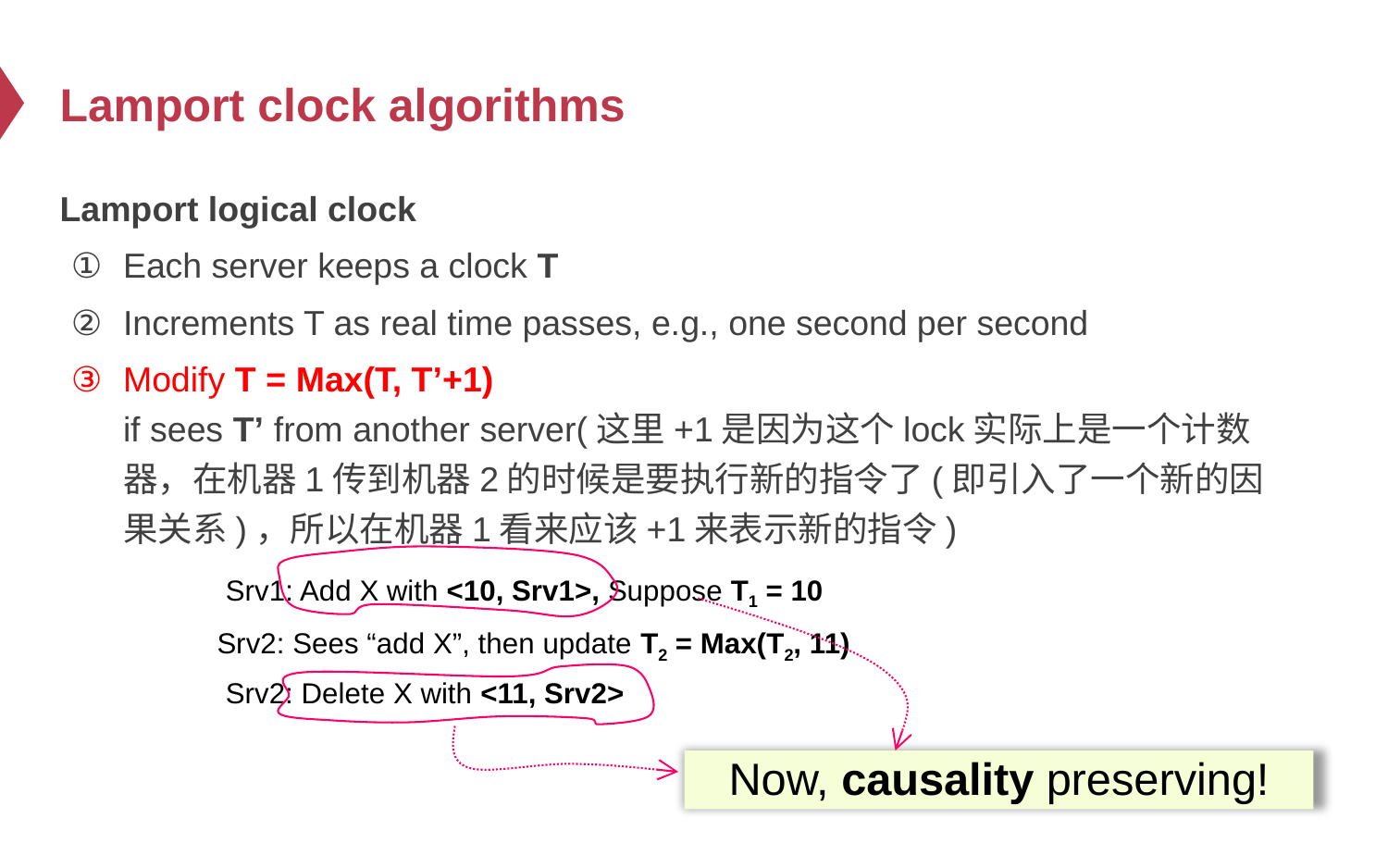

# Lamport clock algorithms
Lamport logical clock
Each server keeps a clock T
Increments T as real time passes, e.g., one second per second
Modify T = Max(T, T’+1)
if sees T’ from another server(这里+1是因为这个lock实际上是一个计数器，在机器1传到机器2的时候是要执行新的指令了(即引入了一个新的因果关系)，所以在机器1看来应该+1来表示新的指令)

Srv1: Add X with <10, Srv1>, Suppose T1 = 10

Srv2: Sees “add X”, then update T2 = Max(T2, 11)

Srv2: Delete X with <11, Srv2>

Now, causality preserving!
55